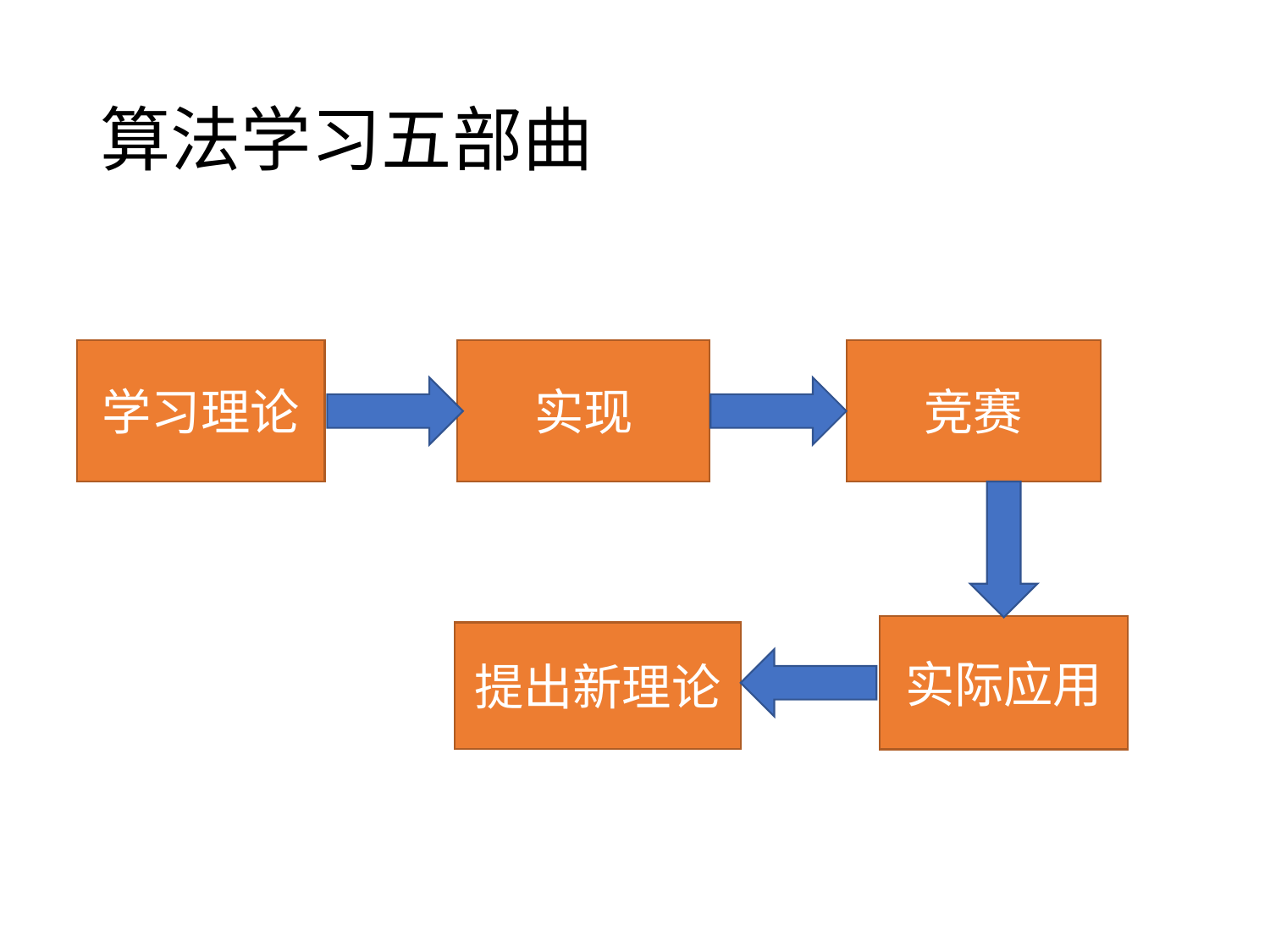

# 算法学习五部曲
实现
学习理论
竞赛

实际应用
提出新理论